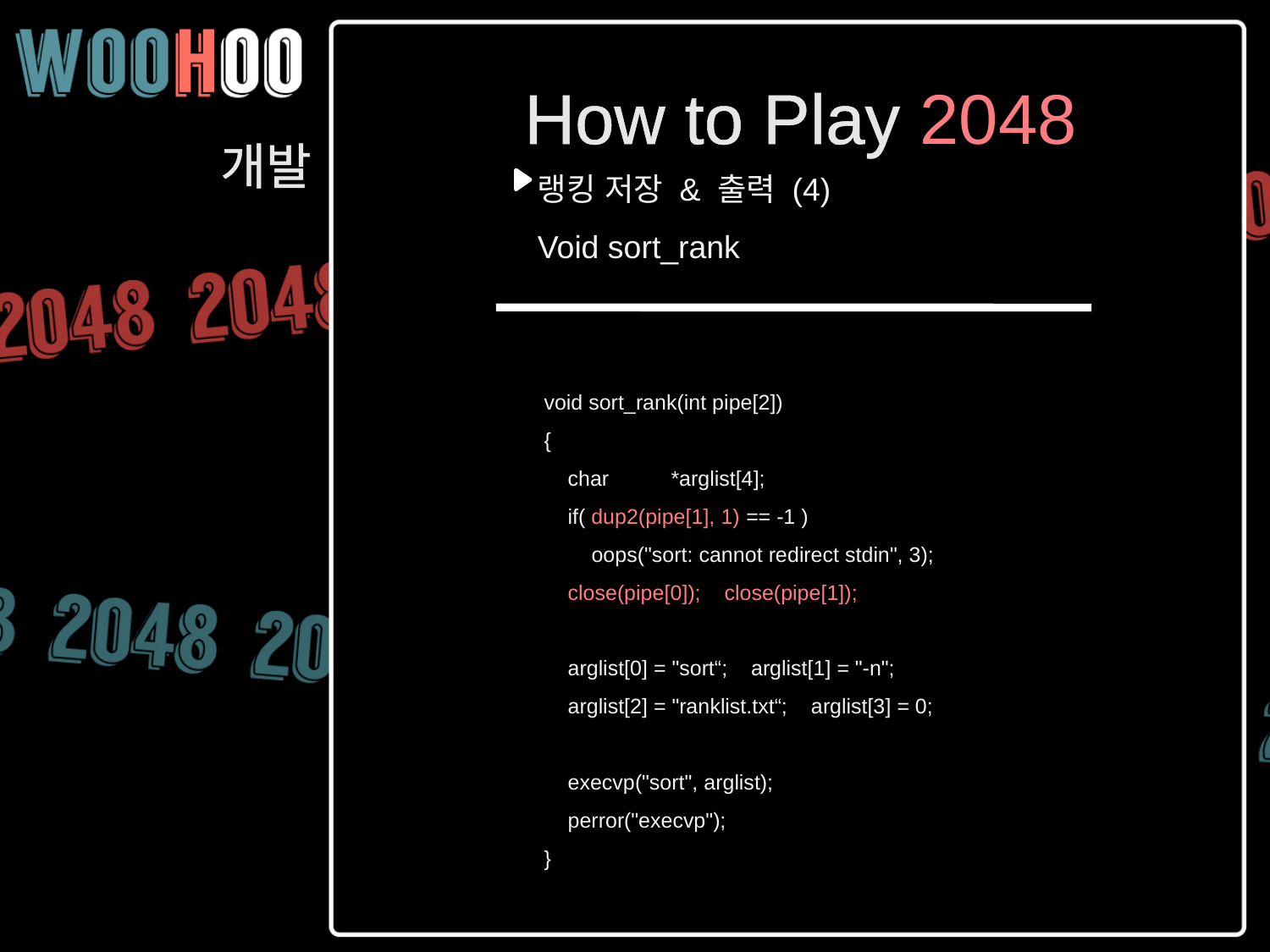

How to Play 2048
개발
랭킹 저장 & 출력 (4)
Void sort_rank

void sort_rank(int pipe[2])
{
    char	*arglist[4];
    if( dup2(pipe[1], 1) == -1 )
        oops("sort: cannot redirect stdin", 3);
    close(pipe[0]);    close(pipe[1]);

    arglist[0] = "sort“;    arglist[1] = "-n";
    arglist[2] = "ranklist.txt“;    arglist[3] = 0;

    execvp("sort", arglist);
    perror("execvp");
}